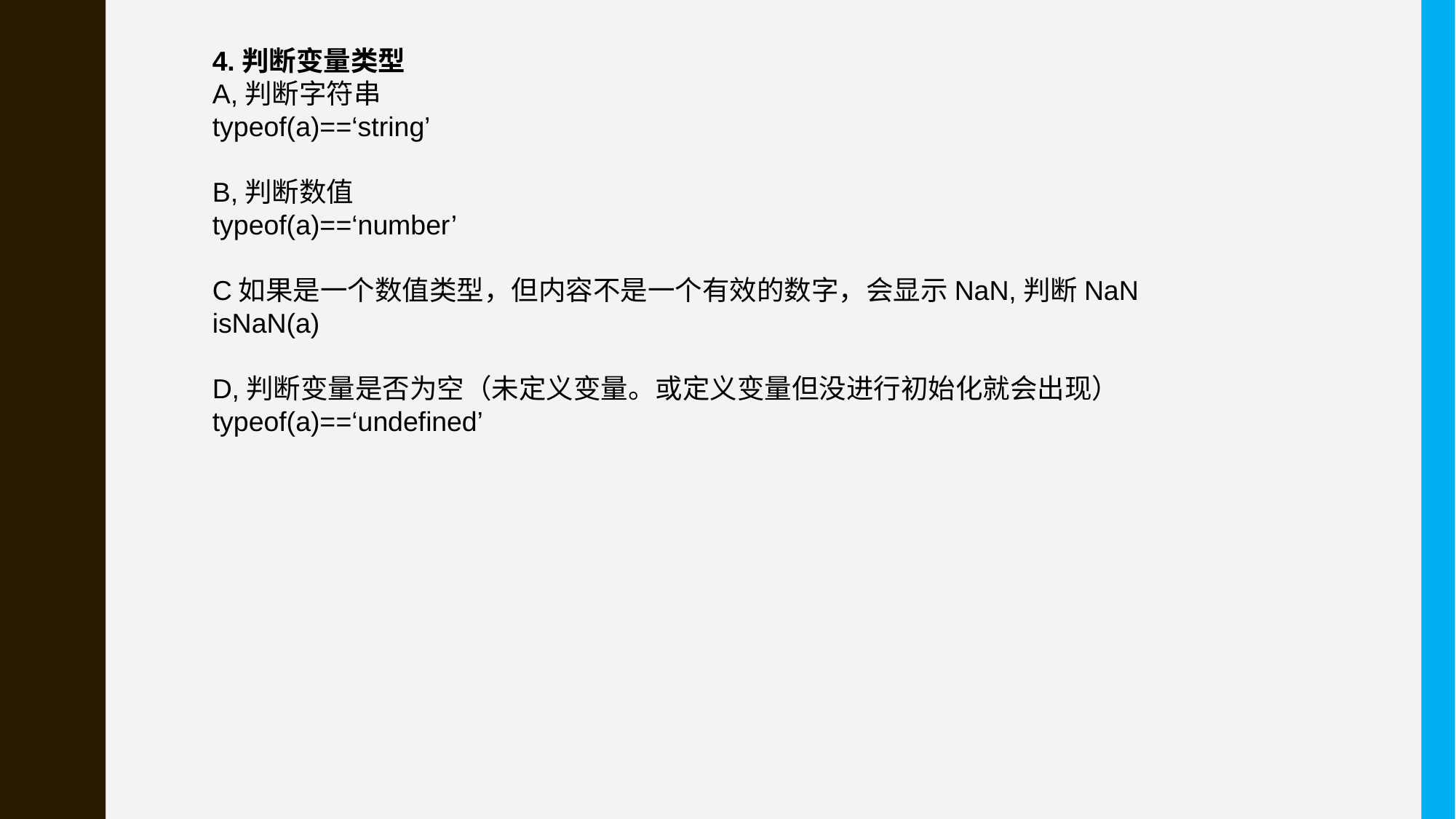

4.判断变量类型
A,判断字符串
typeof(a)==‘string’

B,判断数值
typeof(a)==‘number’

C如果是一个数值类型，但内容不是一个有效的数字，会显示NaN,判断NaN
isNaN(a)

D,判断变量是否为空（未定义变量。或定义变量但没进行初始化就会出现）
typeof(a)==‘undefined’